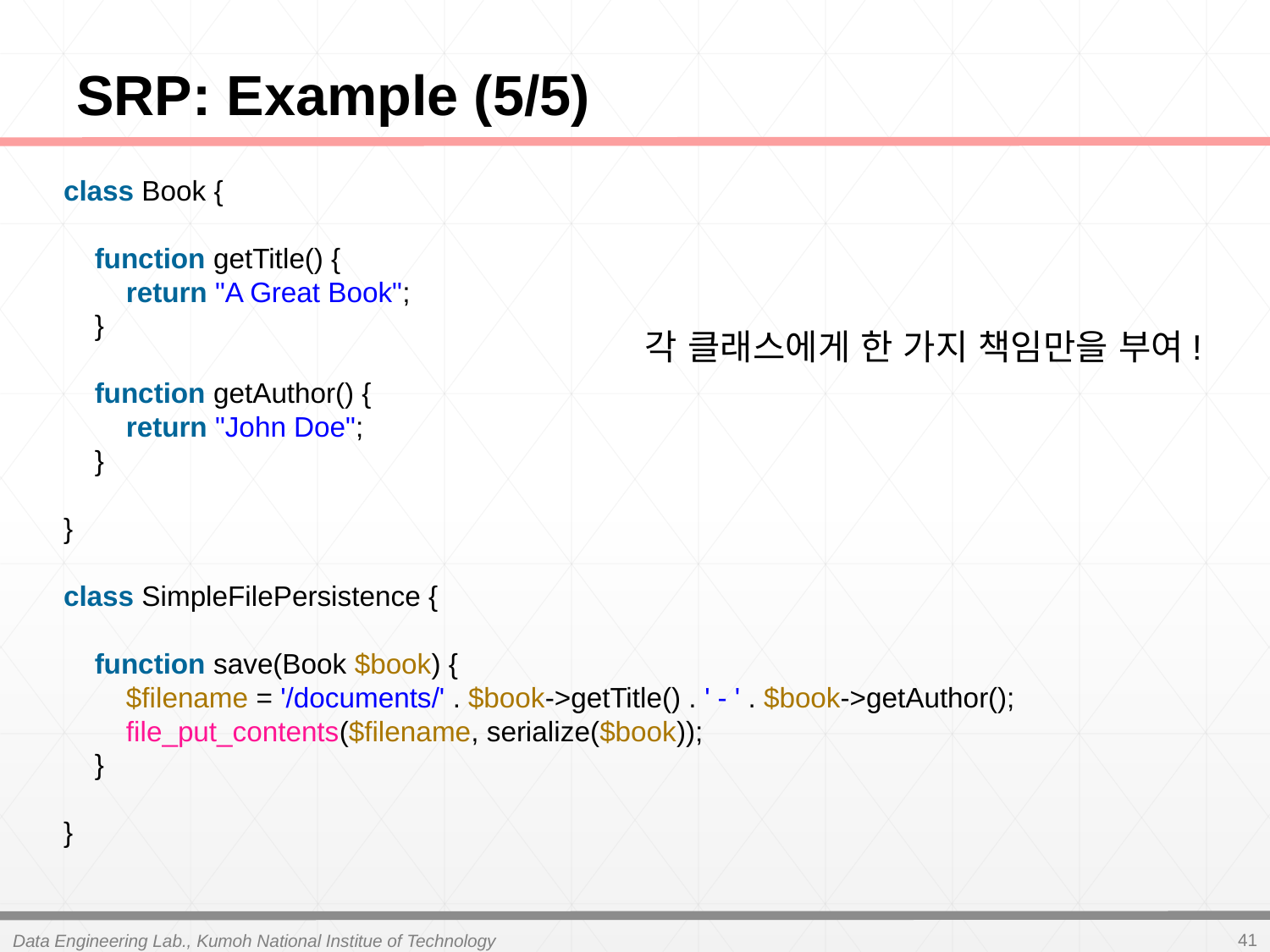

# SRP: Example (5/5)
class Book {

    function getTitle() {
        return "A Great Book";
    }

    function getAuthor() {
        return "John Doe";
    }

}

class SimpleFilePersistence {

    function save(Book $book) {
        $filename = '/documents/' . $book->getTitle() . ' - ' . $book->getAuthor();
        file_put_contents($filename, serialize($book));
    }

}
각 클래스에게 한 가지 책임만을 부여!
41
Data Engineering Lab., Kumoh National Institue of Technology